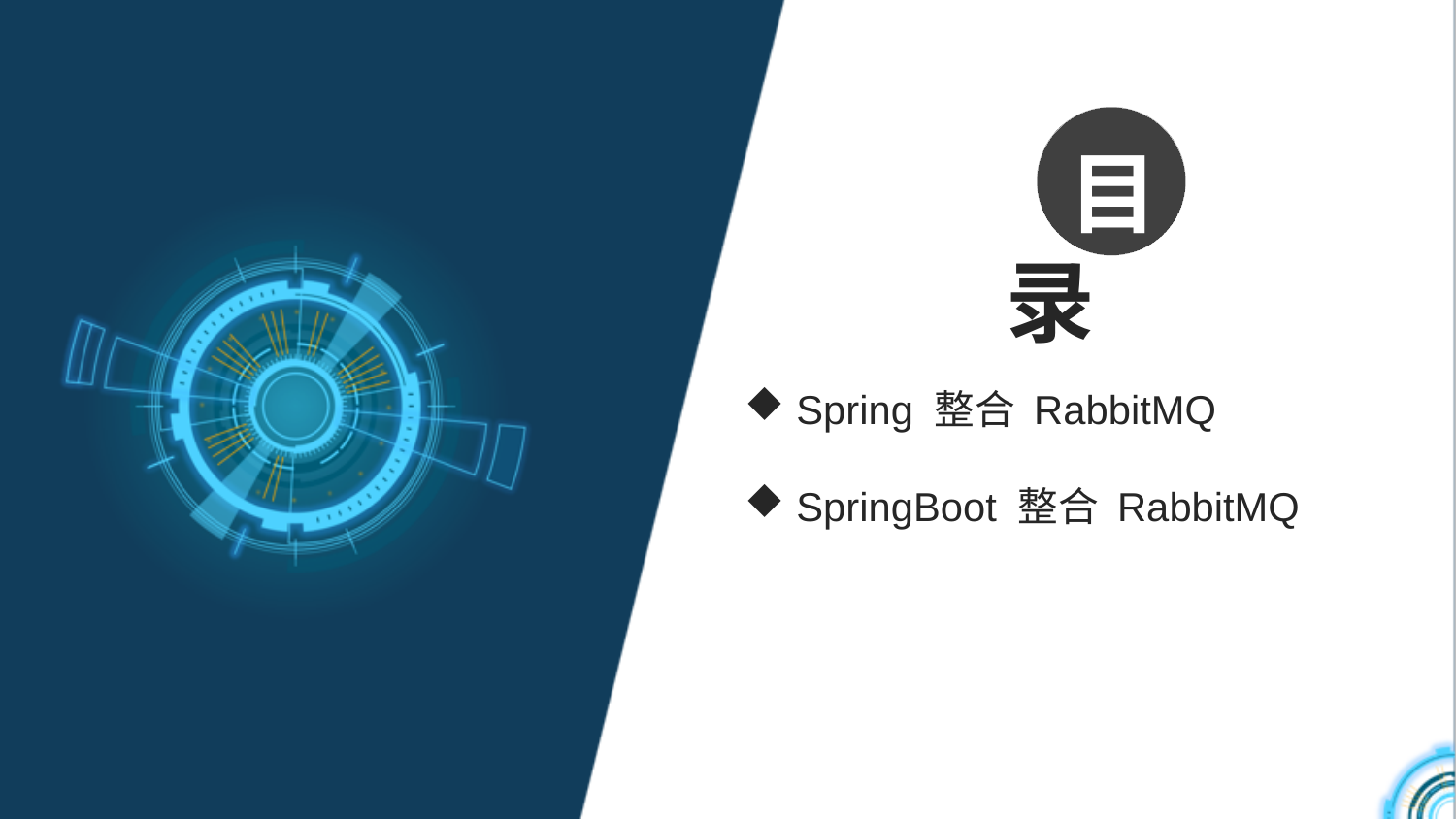

目
录

 Spring 整合 RabbitMQ
 SpringBoot 整合 RabbitMQ